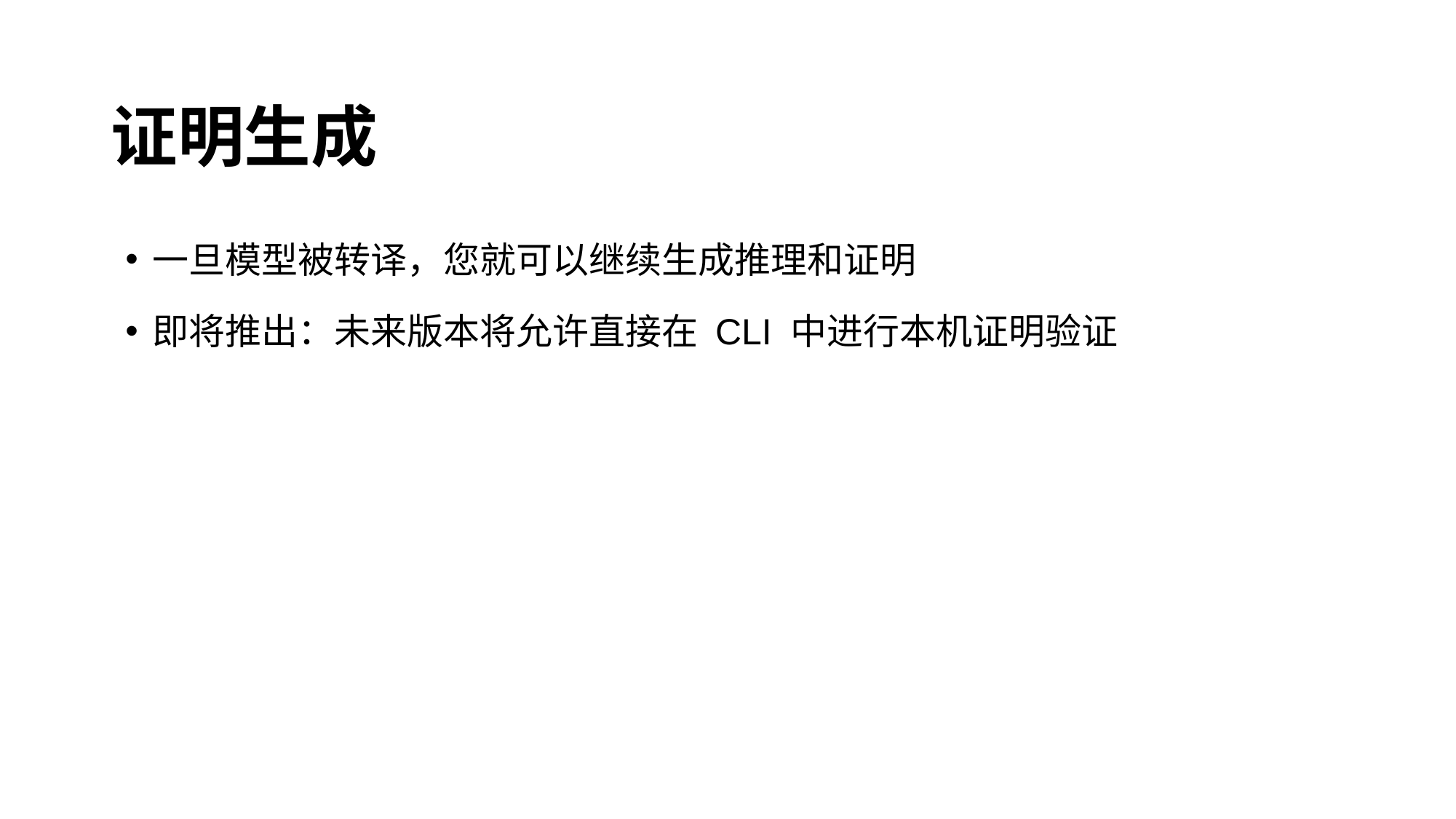

# 证明生成
一旦模型被转译，您就可以继续生成推理和证明
即将推出：未来版本将允许直接在 CLI 中进行本机证明验证